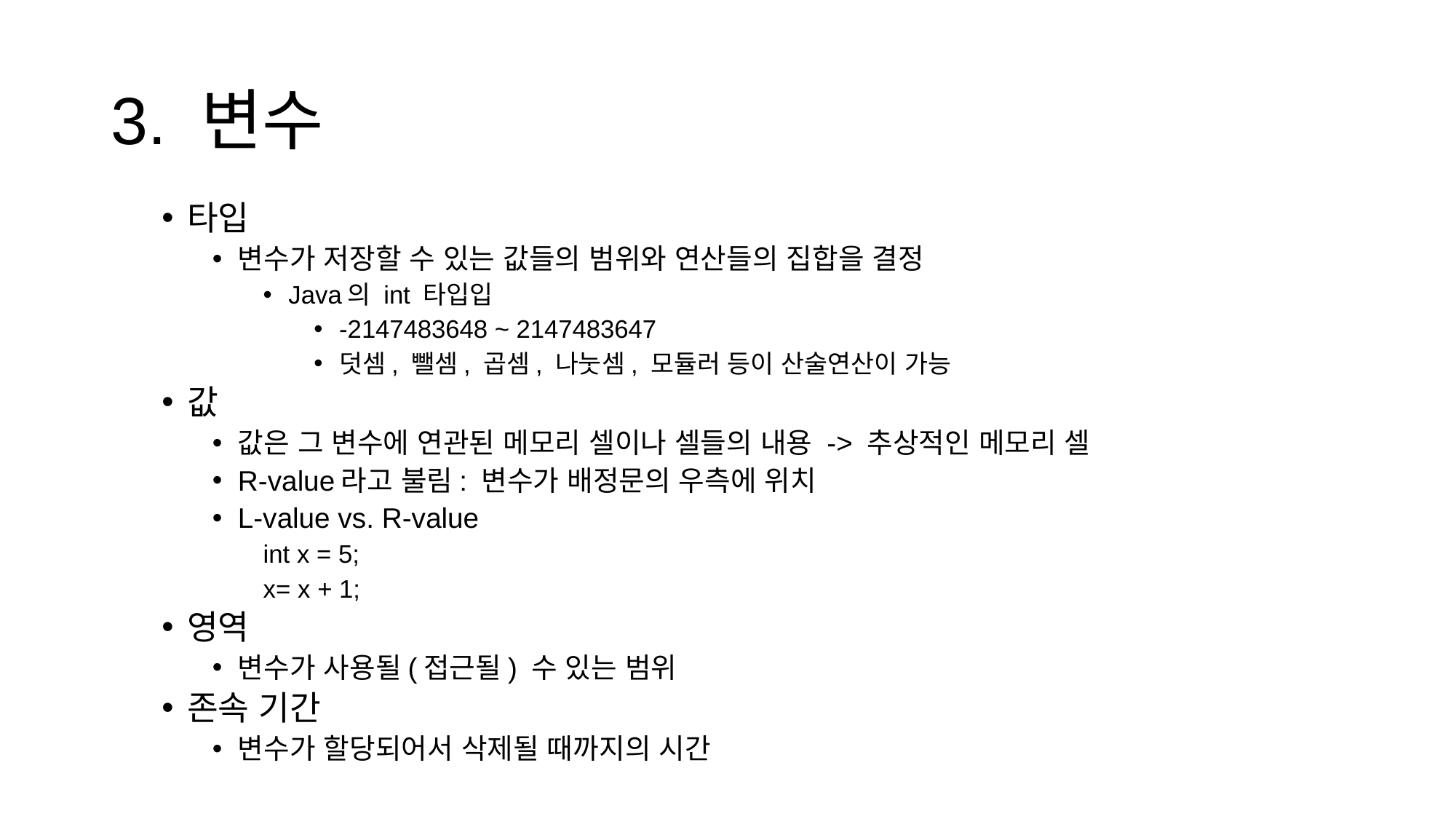

# 3. 변수
타입
변수가 저장할 수 있는 값들의 범위와 연산들의 집합을 결정
Java의 int 타입입
-2147483648 ~ 2147483647
덧셈, 뺄셈, 곱셈, 나눗셈, 모듈러 등이 산술연산이 가능
값
값은 그 변수에 연관된 메모리 셀이나 셀들의 내용 -> 추상적인 메모리 셀
R-value라고 불림: 변수가 배정문의 우측에 위치
L-value vs. R-value
int x = 5;
x= x + 1;
영역
변수가 사용될(접근될) 수 있는 범위
존속 기간
변수가 할당되어서 삭제될 때까지의 시간